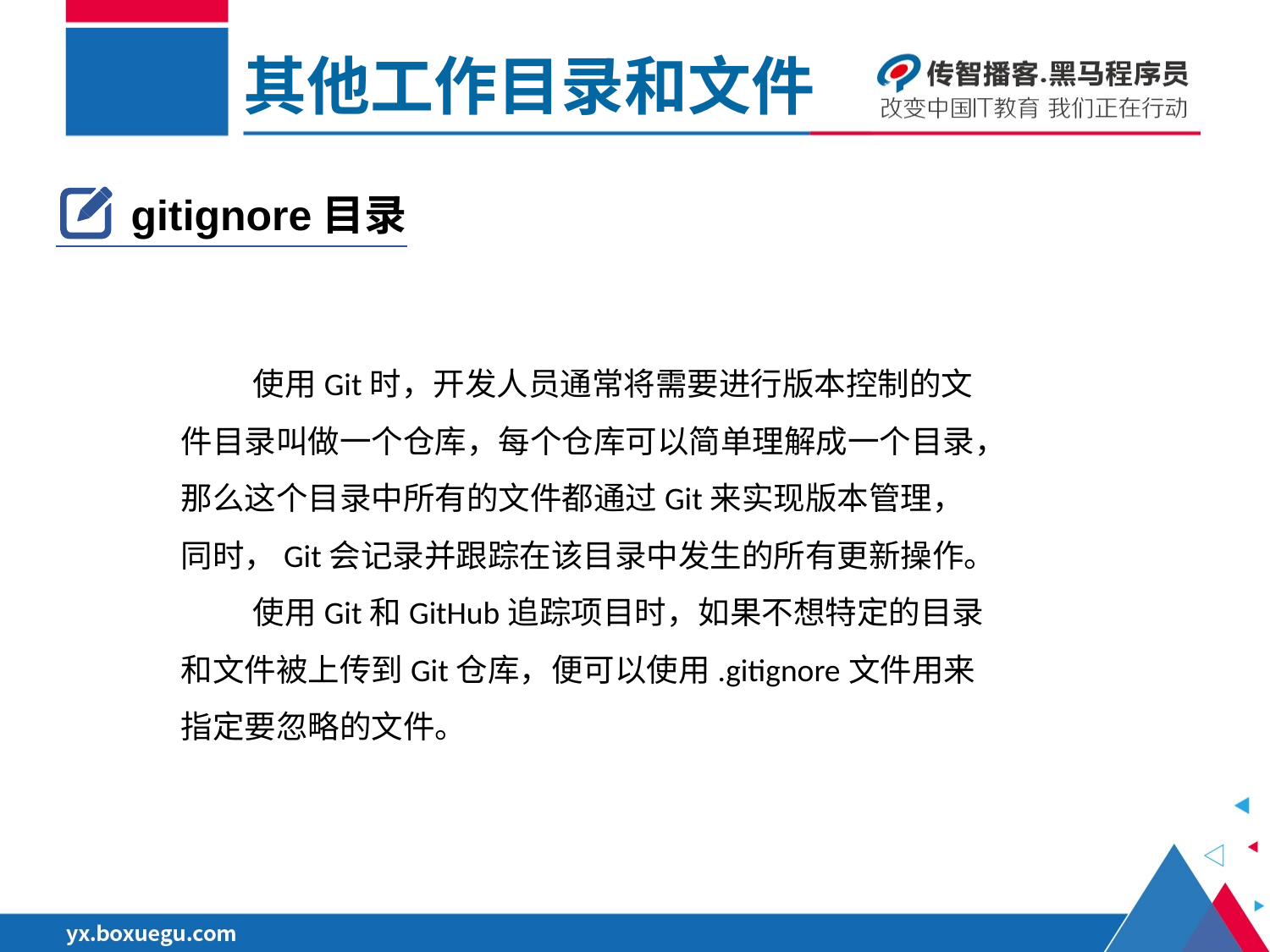

其他工作目录和文件
gitignore目录

         使用Git时，开发人员通常将需要进行版本控制的文件目录叫做一个仓库，每个仓库可以简单理解成一个目录，那么这个目录中所有的文件都通过Git来实现版本管理，同时，Git会记录并跟踪在该目录中发生的所有更新操作。
         使用Git和GitHub追踪项目时，如果不想特定的目录和文件被上传到Git仓库，便可以使用.gitignore文件用来指定要忽略的文件。